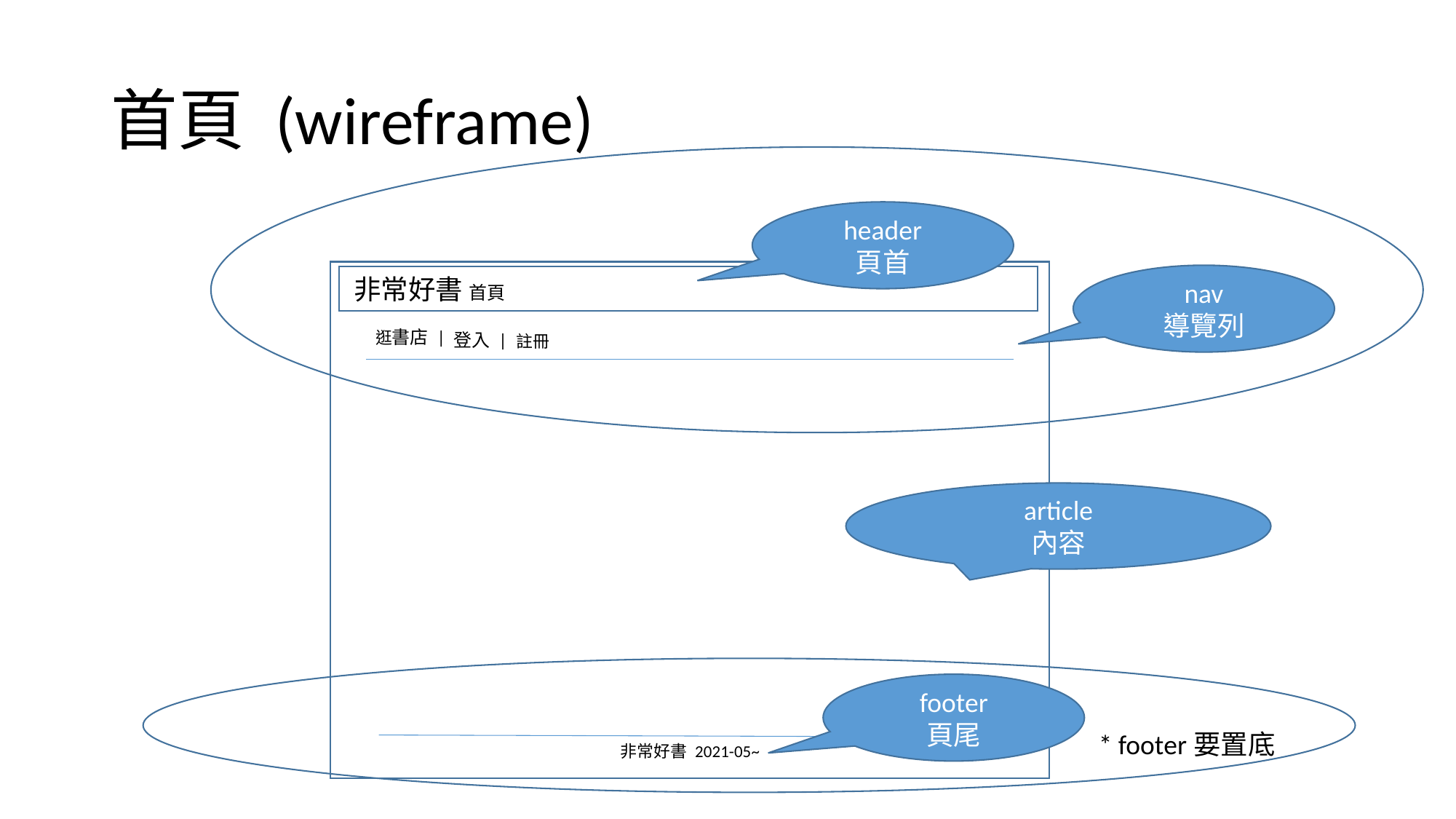

# 首頁 (wireframe)

header
頁首

nav
導覽列
非常好書 首頁

逛書店 |
登入 |
註冊
article
內容

footer
頁尾
* footer要置底
非常好書 2021-05~